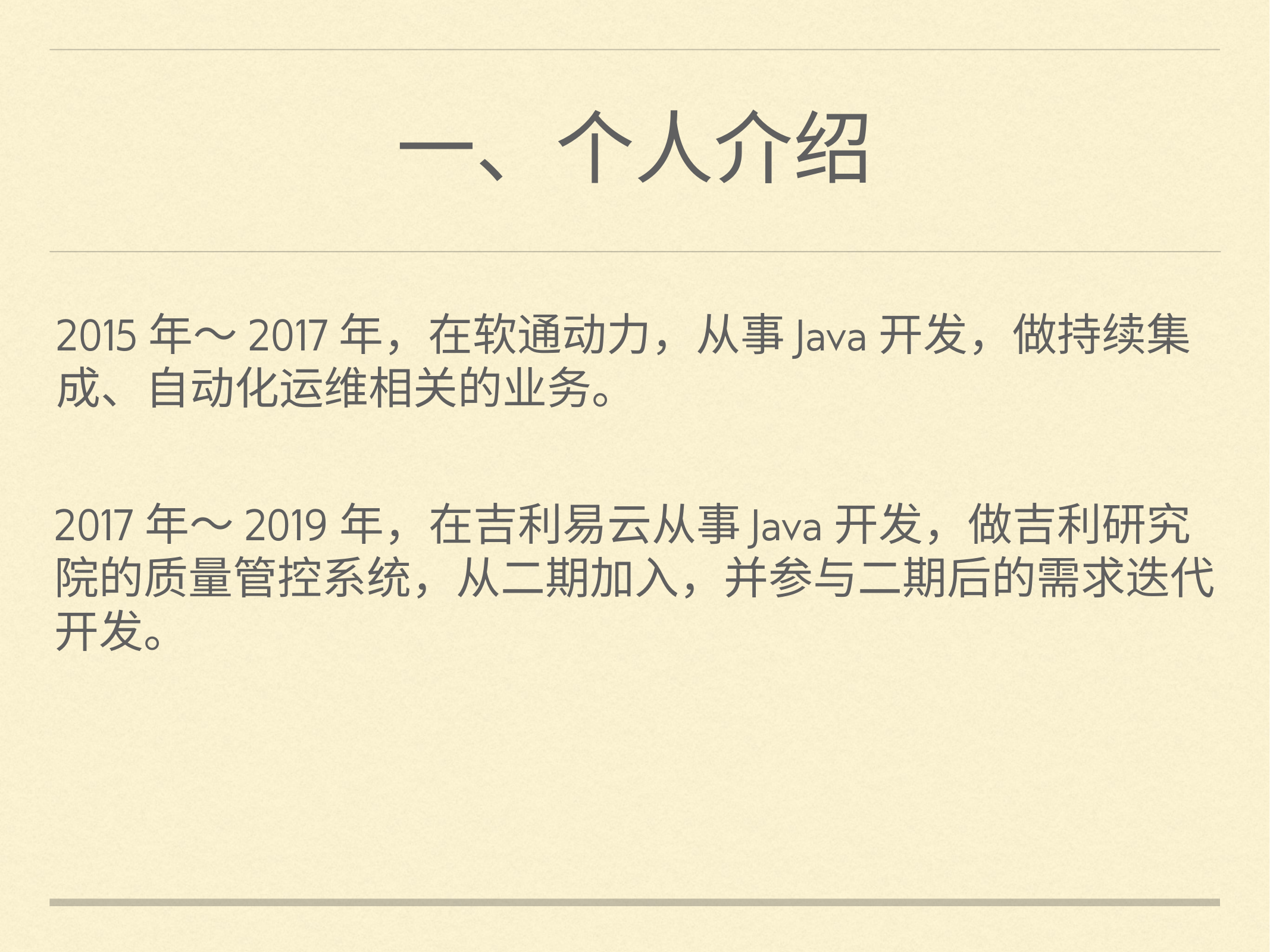

# 一、个人介绍
2015年～2017年，在软通动力，从事Java开发，做持续集成、自动化运维相关的业务。
2017年～2019年，在吉利易云从事Java开发，做吉利研究院的质量管控系统，从二期加入，并参与二期后的需求迭代开发。